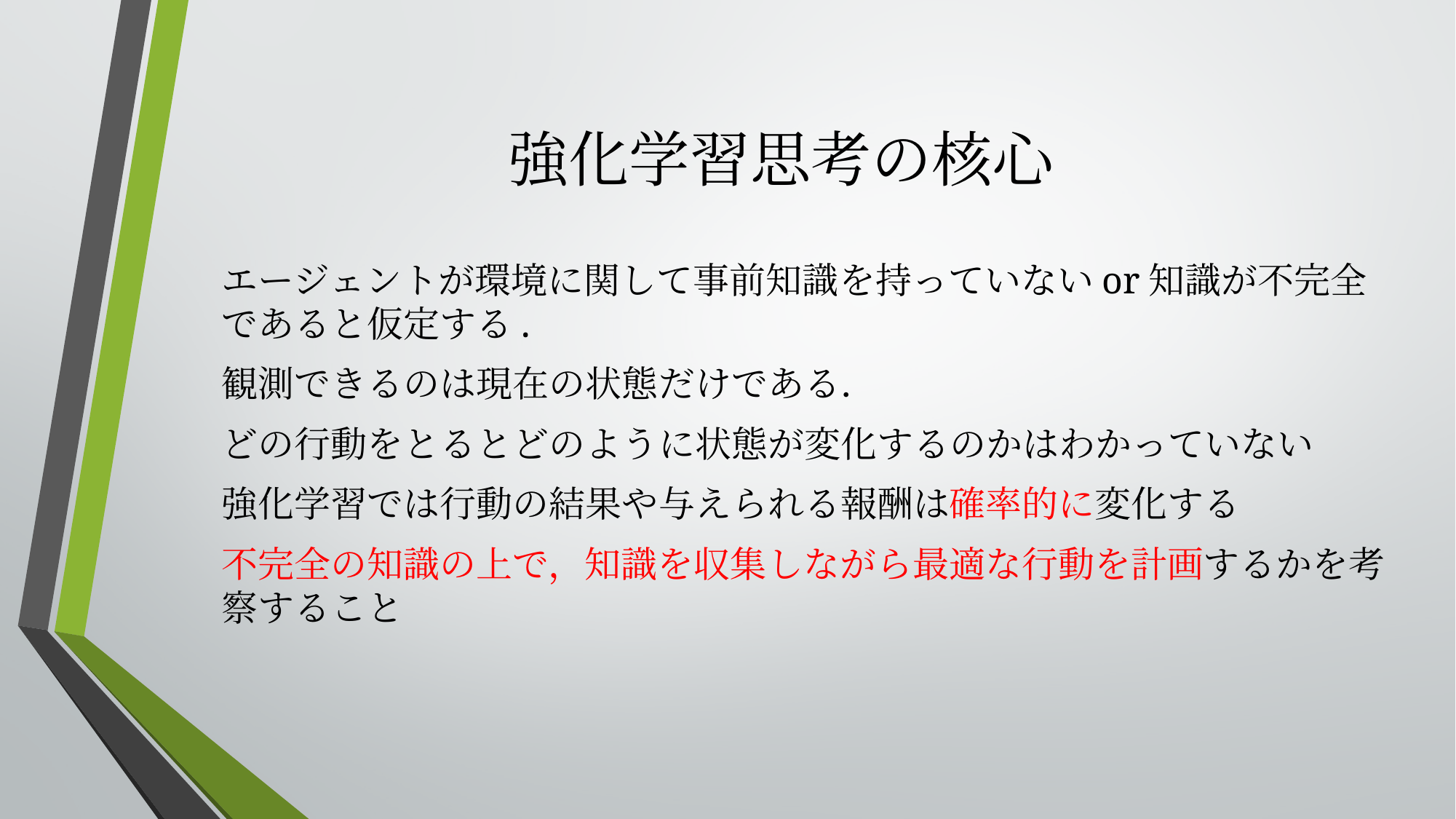

# 強化学習思考の核心
エージェントが環境に関して事前知識を持っていないor知識が不完全であると仮定する.
観測できるのは現在の状態だけである．
どの行動をとるとどのように状態が変化するのかはわかっていない
強化学習では行動の結果や与えられる報酬は確率的に変化する
不完全の知識の上で，知識を収集しながら最適な行動を計画するかを考察すること